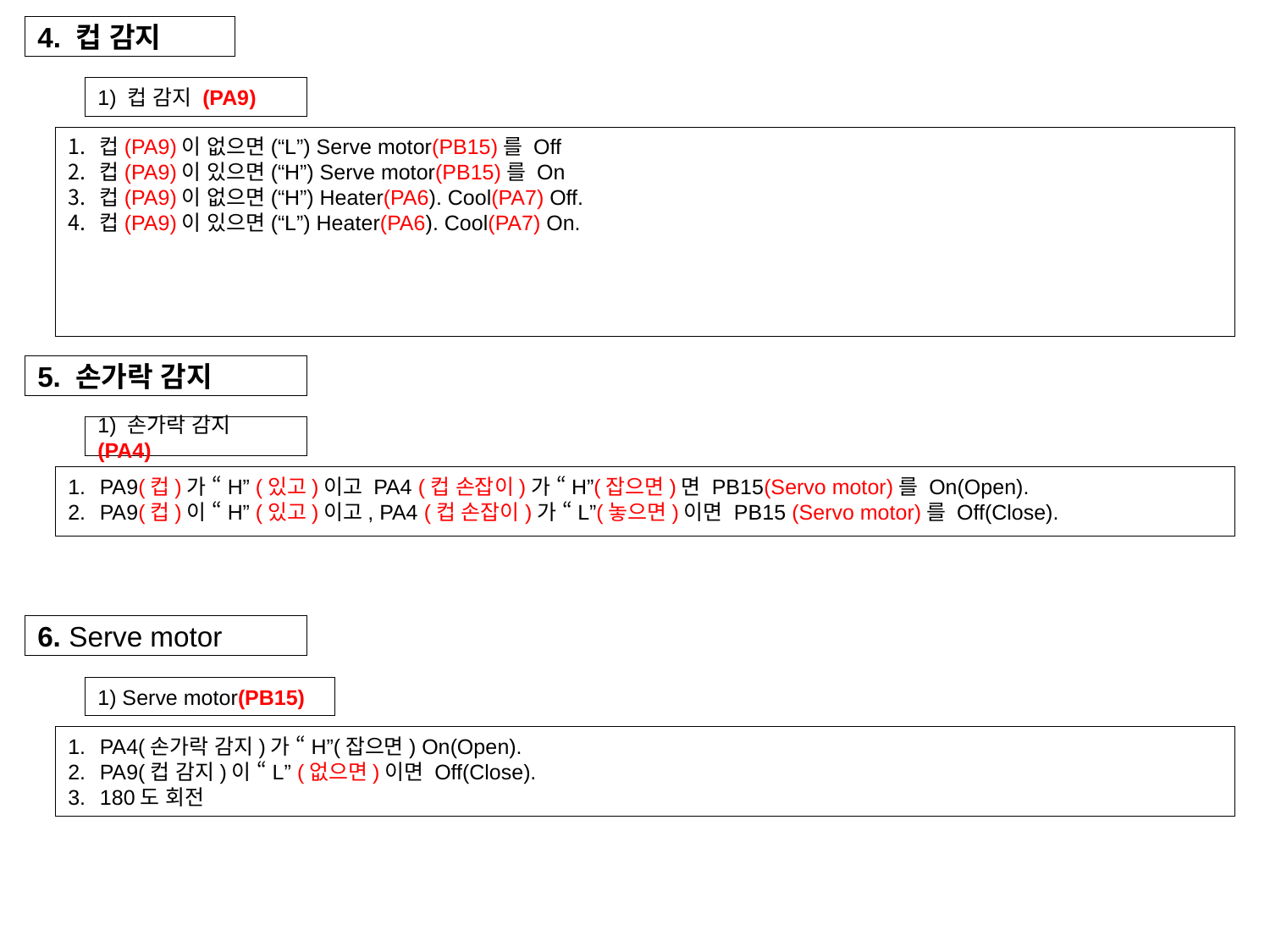

4. 컵 감지
1) 컵 감지 (PA9)
컵(PA9)이 없으면(“L”) Serve motor(PB15)를 Off
컵(PA9)이 있으면(“H”) Serve motor(PB15)를 On
컵(PA9)이 없으면(“H”) Heater(PA6). Cool(PA7) Off.
컵(PA9)이 있으면(“L”) Heater(PA6). Cool(PA7) On.

5. 손가락 감지
1) 손가락 감지 (PA4)
PA9(컵)가 “H” (있고)이고 PA4 (컵 손잡이)가 “H”(잡으면)면 PB15(Servo motor)를 On(Open).
PA9(컵)이 “H” (있고)이고, PA4 (컵 손잡이)가 “L”(놓으면)이면 PB15 (Servo motor)를 Off(Close).

6. Serve motor
1) Serve motor(PB15)
PA4(손가락 감지)가 “H”(잡으면) On(Open).
PA9(컵 감지)이 “L” (없으면)이면 Off(Close).
180도 회전